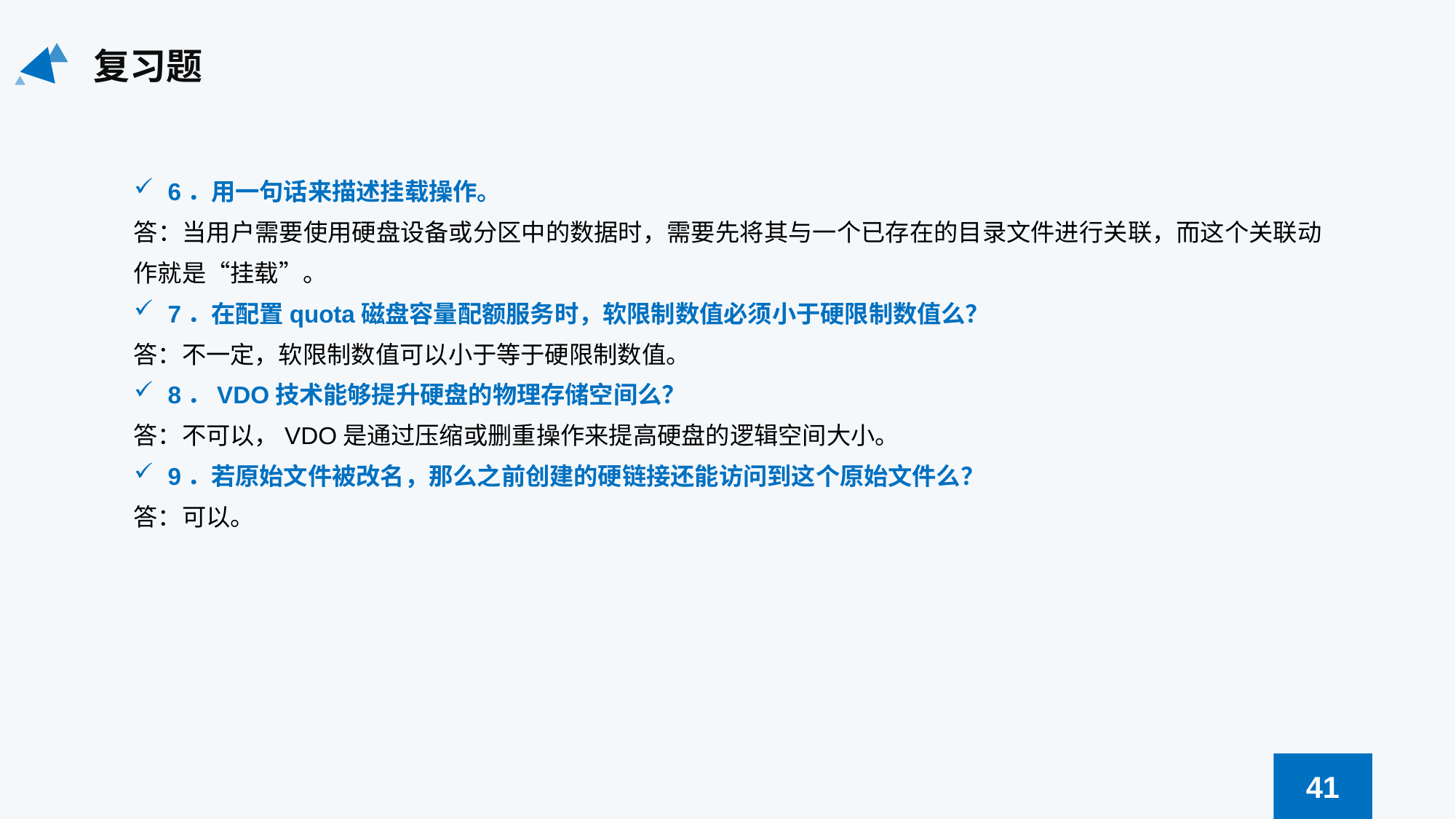

复习题

6．用一句话来描述挂载操作。
答：当用户需要使用硬盘设备或分区中的数据时，需要先将其与一个已存在的目录文件进行关联，而这个关联动作就是“挂载”。
7．在配置quota磁盘容量配额服务时，软限制数值必须小于硬限制数值么？
答：不一定，软限制数值可以小于等于硬限制数值。
8．VDO技术能够提升硬盘的物理存储空间么？
答：不可以，VDO是通过压缩或删重操作来提高硬盘的逻辑空间大小。
9．若原始文件被改名，那么之前创建的硬链接还能访问到这个原始文件么？
答：可以。

41